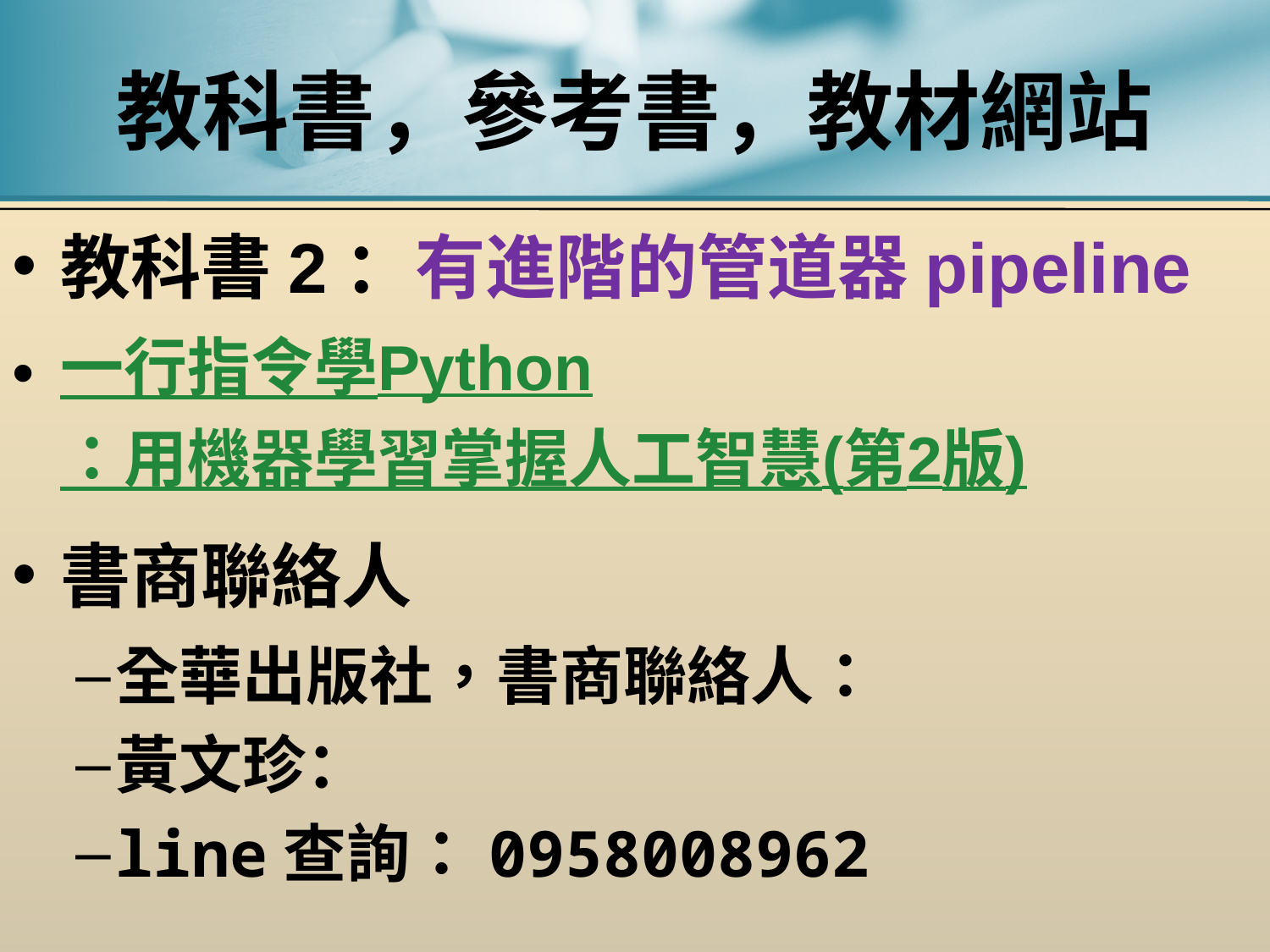

# 教科書，參考書，教材網站
教科書2：有進階的管道器pipeline
一行指令學Python：用機器學習掌握人工智慧(第2版)
書商聯絡人
全華出版社，書商聯絡人：
黃文珍：
line查詢：0958008962